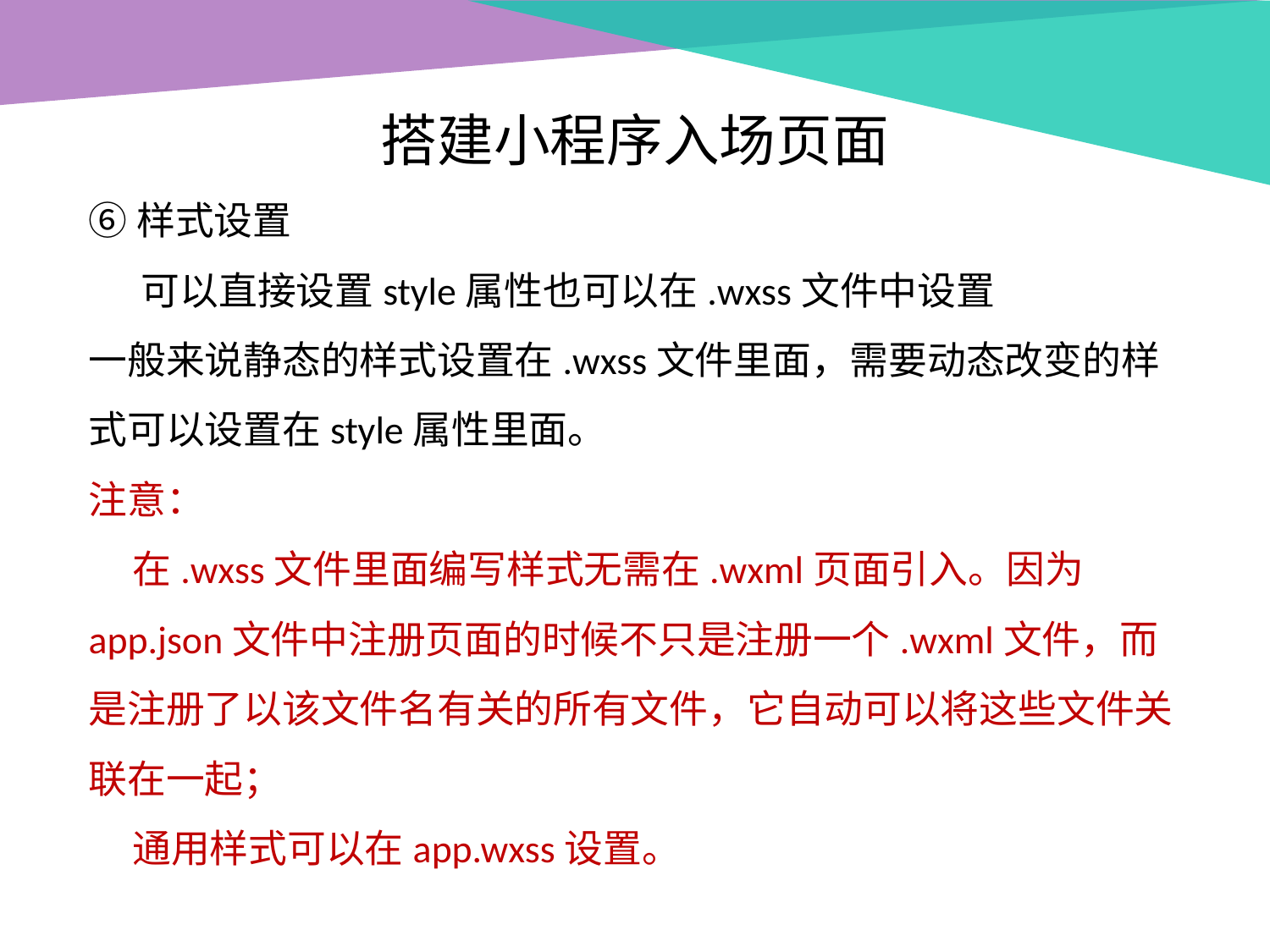

搭建小程序入场页面
⑥样式设置
     可以直接设置style属性也可以在.wxss文件中设置
一般来说静态的样式设置在.wxss文件里面，需要动态改变的样式可以设置在style属性里面。
注意：
    在.wxss文件里面编写样式无需在.wxml页面引入。因为app.json文件中注册页面的时候不只是注册一个.wxml文件，而是注册了以该文件名有关的所有文件，它自动可以将这些文件关联在一起；
    通用样式可以在app.wxss设置。